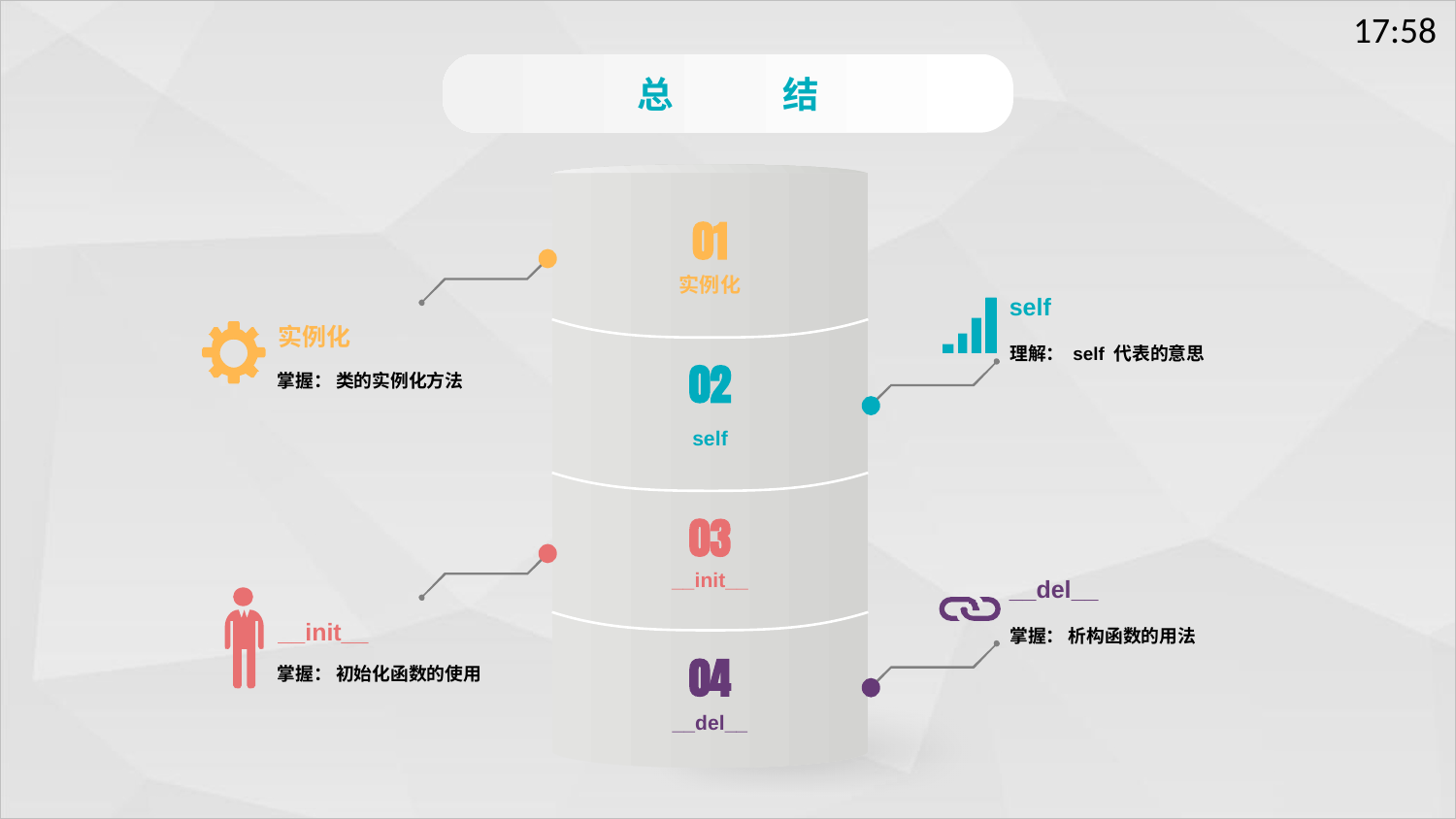

总	结

01
实例化

self

理解： self 代表的意思
实例化

掌握： 类的实例化方法
02
self

03
__init__

__del__

掌握： 析构函数的用法

__init__
掌握： 初始化函数的使用

04
__del__